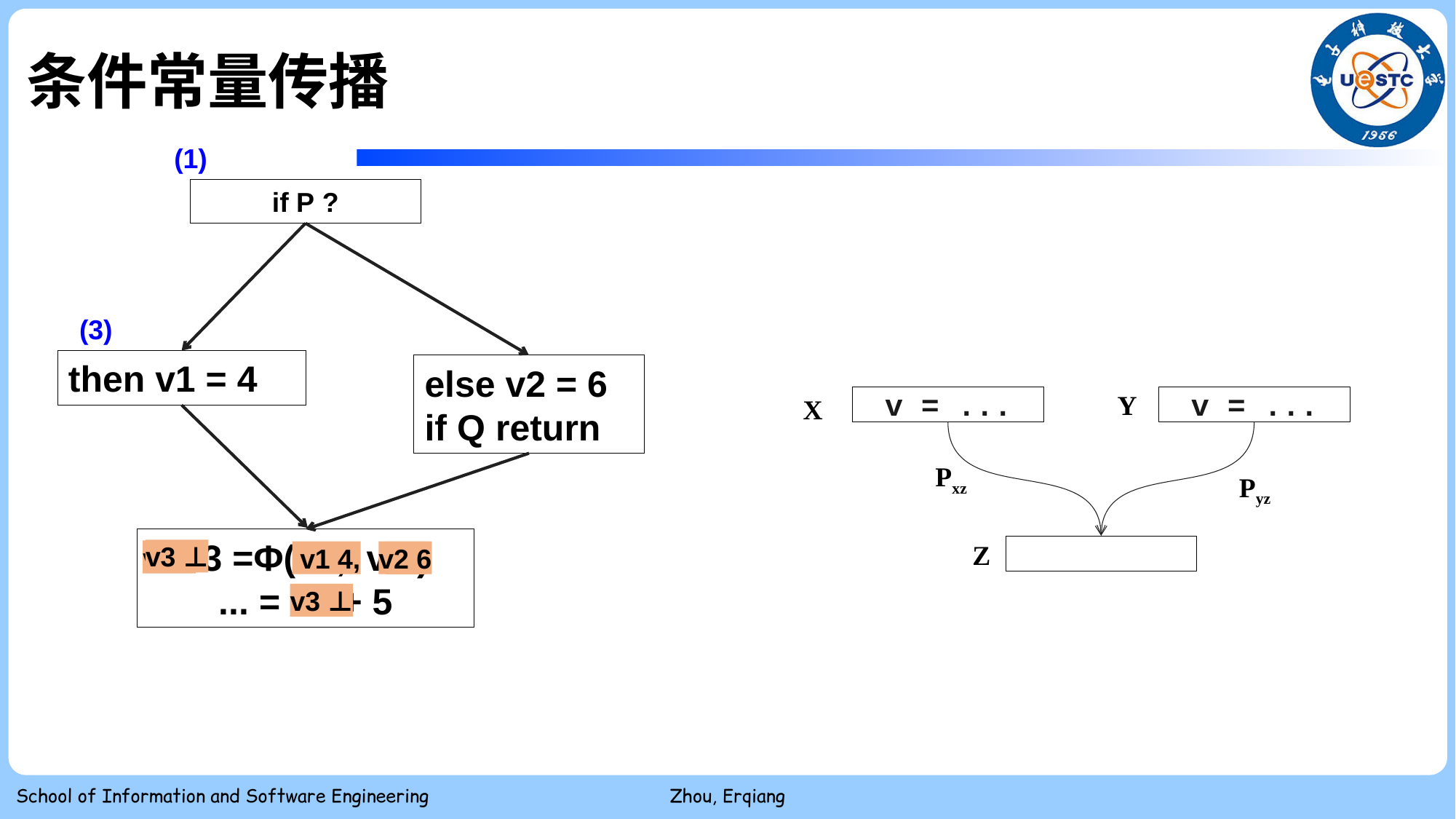

# 条件常量传播
(1)
if P ?
(3)
then v1 = 4
else v2 = 6
if Q return
Y
v = ...
v = ...
X
Pxz
Pyz
v3 =Φ(v1,  v2 )
... = v3 + 5
Z

v3 ⊥
v3 4
 v1 4,
v2 6
 ⊥
v3 ⊥
v3 4
School of Information and Software Engineering
Zhou, Erqiang
98